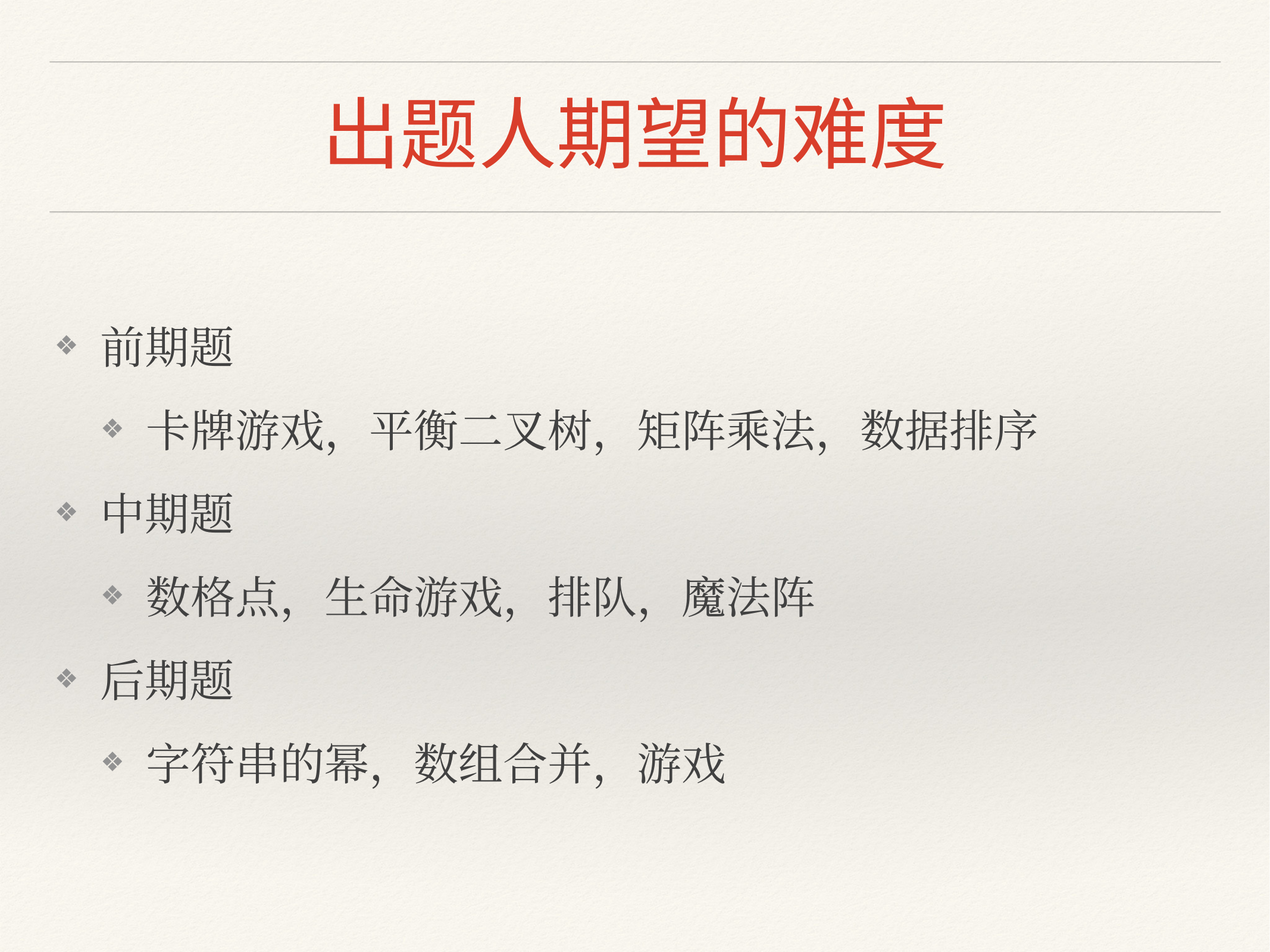

# 出题人期望的难度
前期题
卡牌游戏，平衡二叉树，矩阵乘法，数据排序
中期题
数格点，生命游戏，排队，魔法阵
后期题
字符串的幂，数组合并，游戏